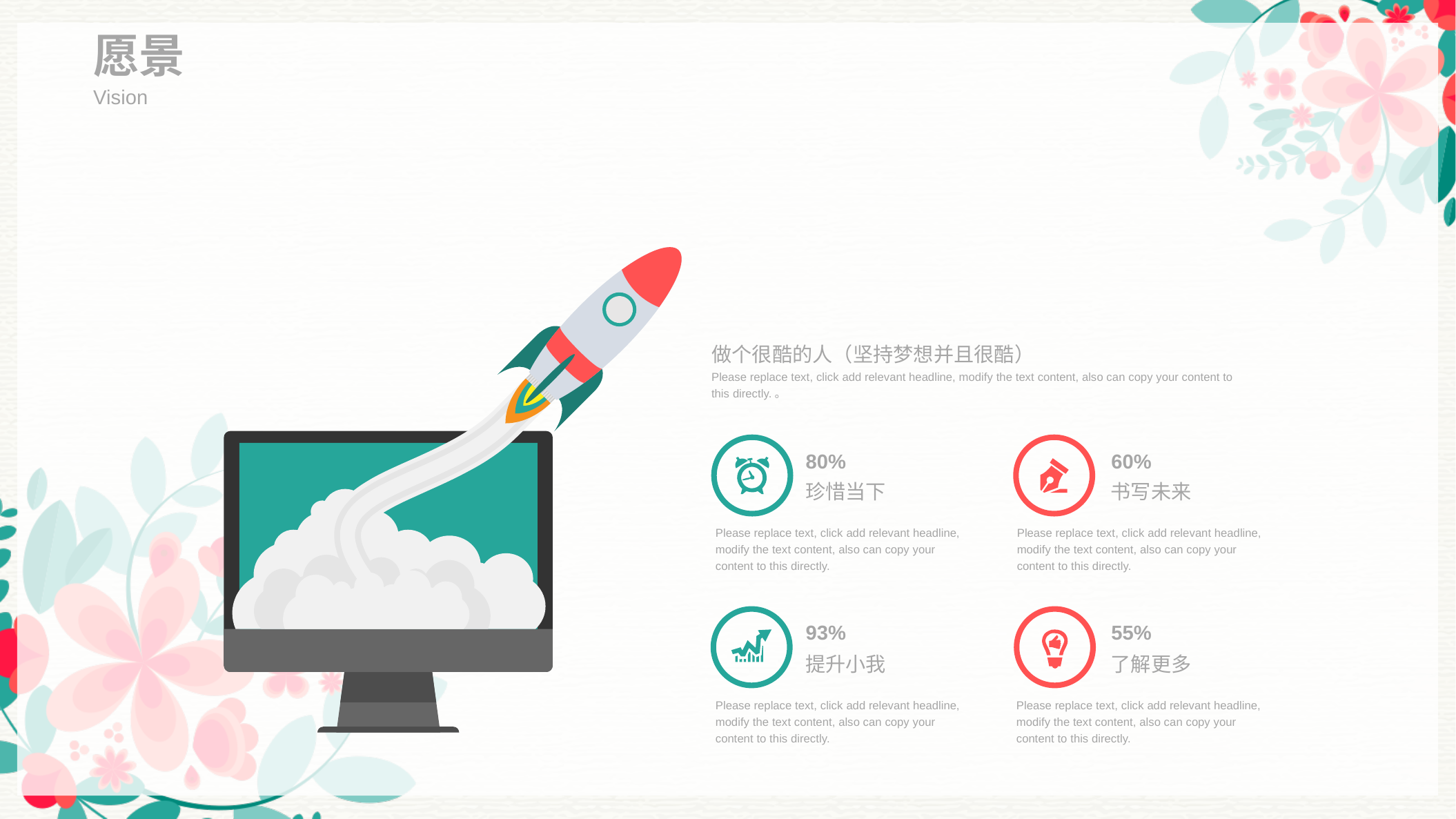

愿景
Vision

做个很酷的人（坚持梦想并且很酷）
Please replace text, click add relevant headline, modify the text content, also can copy your content to this directly.。

80%
60%

珍惜当下
书写未来
Please replace text, click add relevant headline, modify the text content, also can copy your content to this directly.
Please replace text, click add relevant headline, modify the text content, also can copy your content to this directly.

93%
55%

提升小我
了解更多
Please replace text, click add relevant headline, modify the text content, also can copy your content to this directly.
Please replace text, click add relevant headline, modify the text content, also can copy your content to this directly.